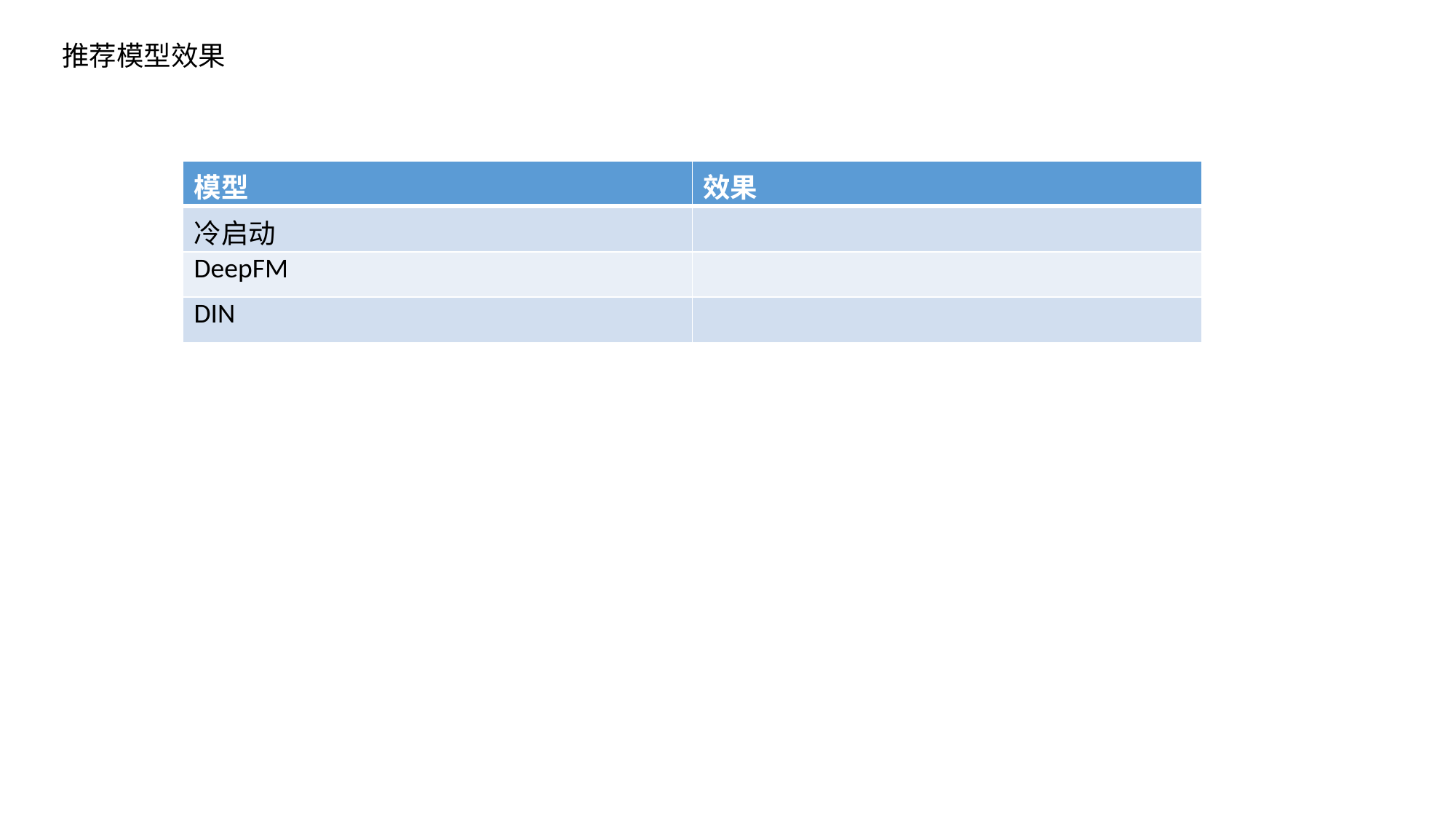

推荐模型效果
| 模型 | 效果 |
| --- | --- |
| 冷启动 |  |
| DeepFM |  |
| DIN |  |